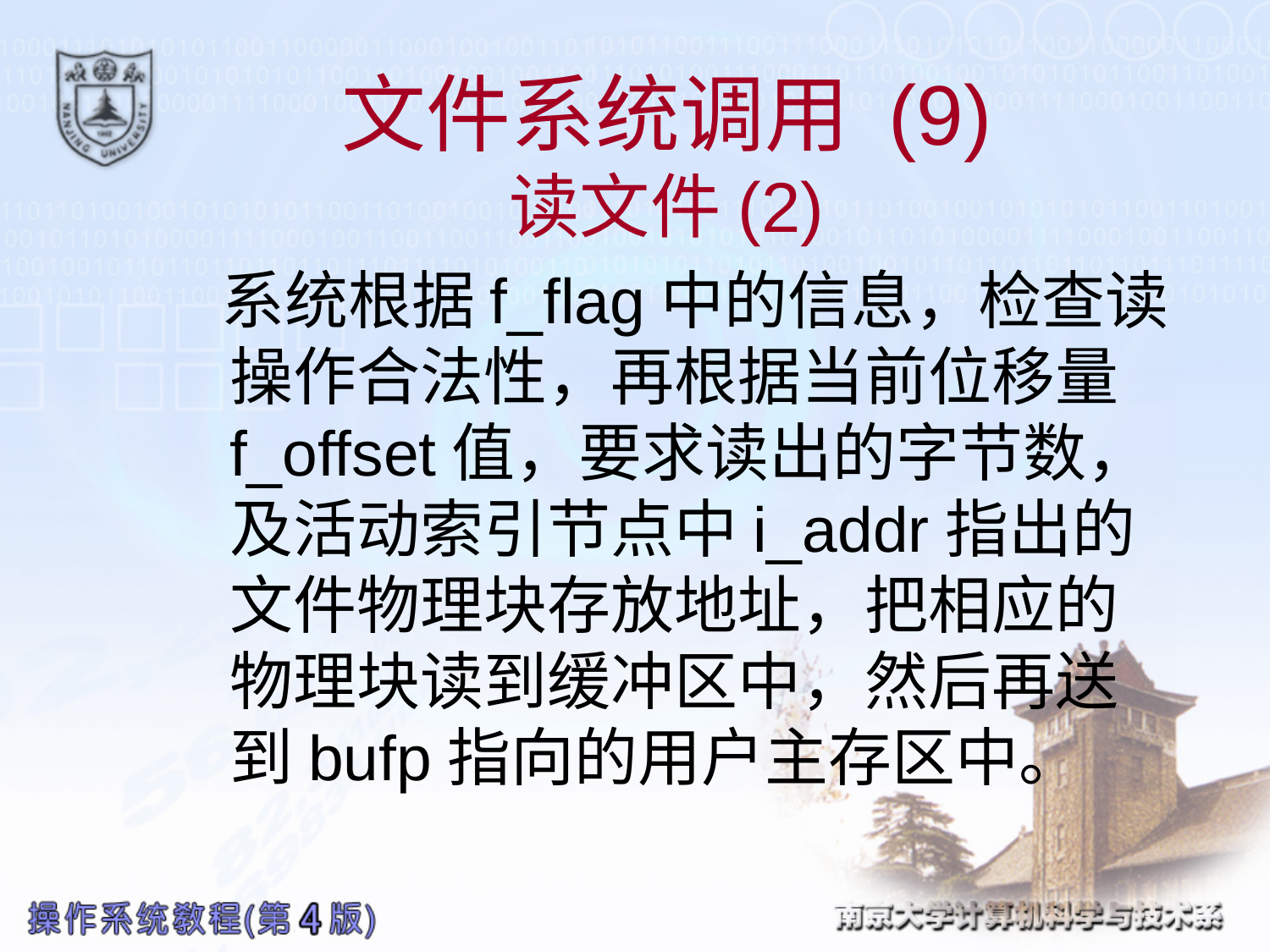

# 文件系统调用 (9) 读文件(2)
  系统根据f_flag中的信息，检查读操作合法性，再根据当前位移量f_offset值，要求读出的字节数，及活动索引节点中i_addr指出的文件物理块存放地址，把相应的物理块读到缓冲区中，然后再送到bufp指向的用户主存区中。